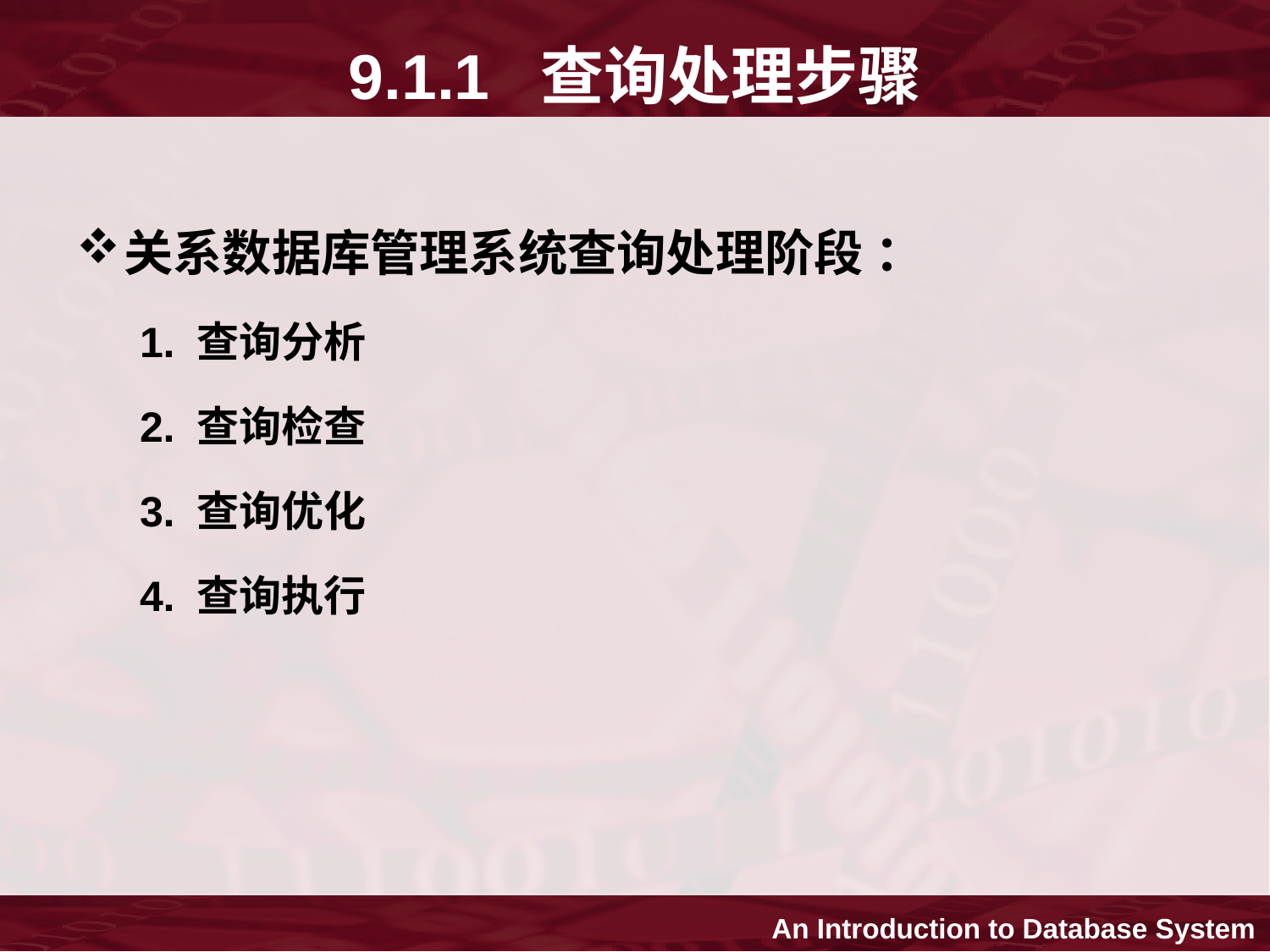

# 9.1.1  查询处理步骤
关系数据库管理系统查询处理阶段 ：
1. 查询分析
2. 查询检查
3. 查询优化
4. 查询执行